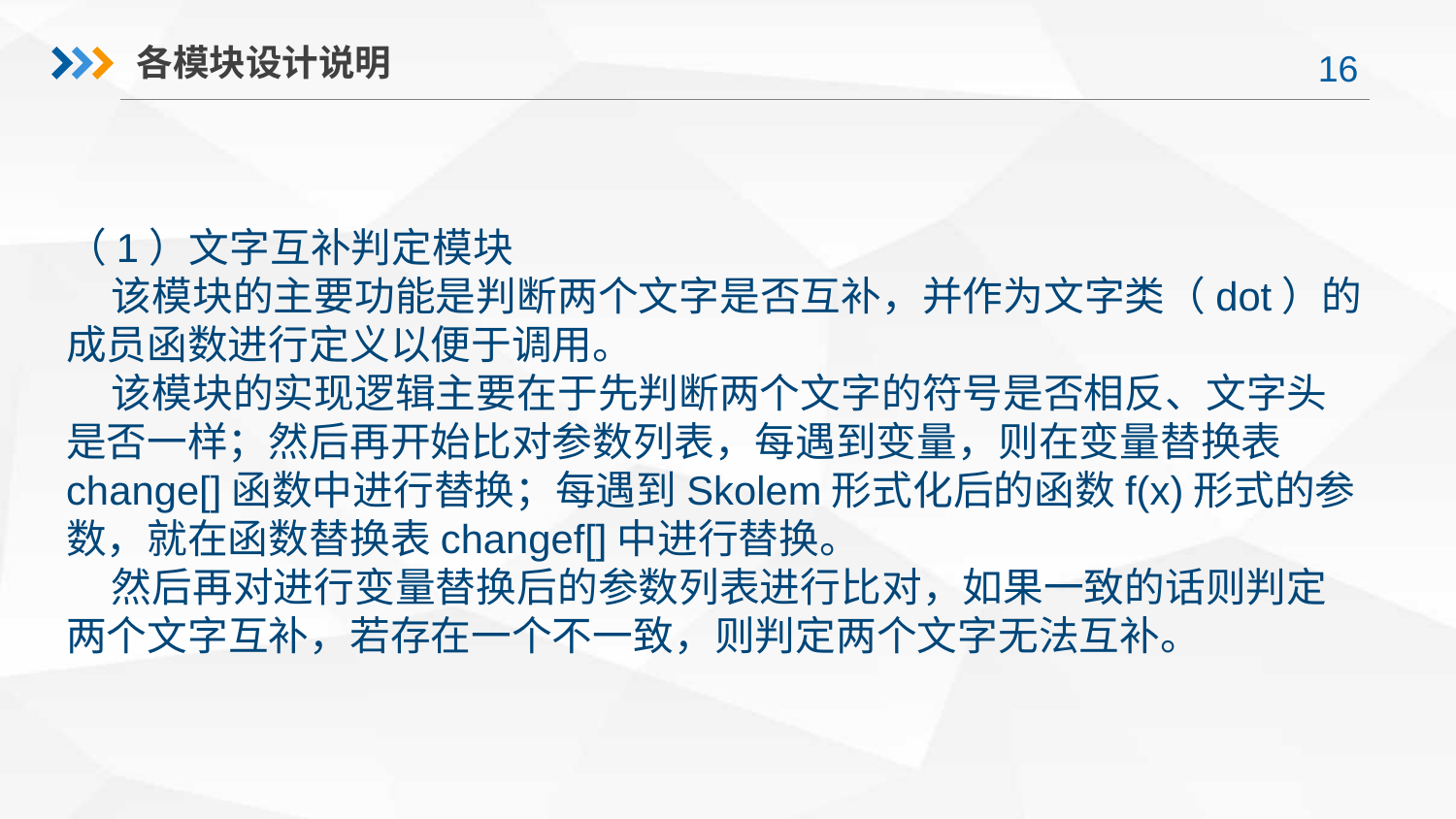

各模块设计说明
（1）文字互补判定模块
    该模块的主要功能是判断两个文字是否互补，并作为文字类（dot）的成员函数进行定义以便于调用。
    该模块的实现逻辑主要在于先判断两个文字的符号是否相反、文字头是否一样；然后再开始比对参数列表，每遇到变量，则在变量替换表change[]函数中进行替换；每遇到Skolem形式化后的函数f(x)形式的参数，就在函数替换表changef[]中进行替换。
    然后再对进行变量替换后的参数列表进行比对，如果一致的话则判定两个文字互补，若存在一个不一致，则判定两个文字无法互补。